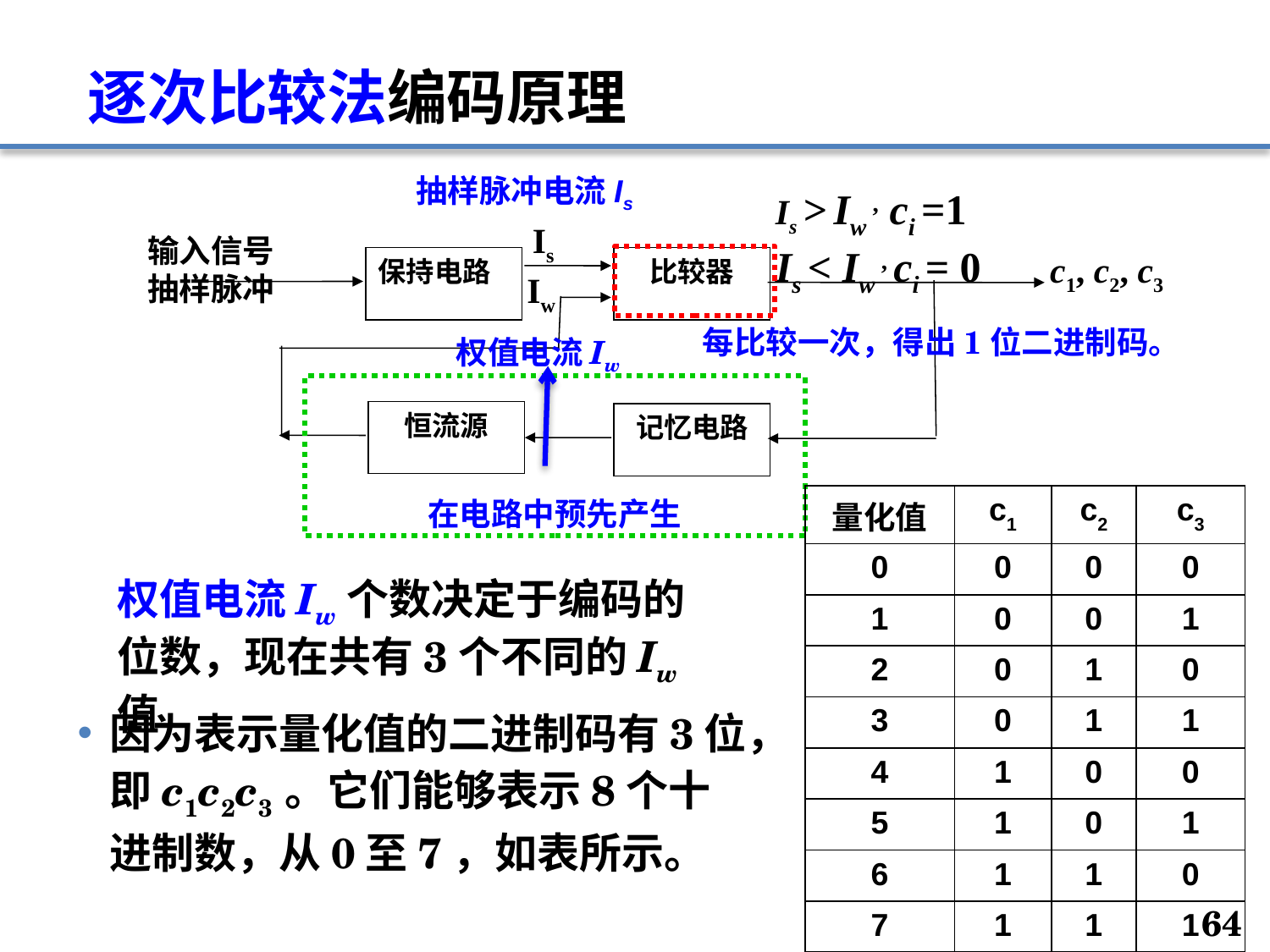

# 逐次比较法编码原理
抽样脉冲电流Is
Is > Iw ,  ci =1
Is < Iw , ci = 0
Is
输入信号
抽样脉冲
c1, c2, c3
保持电路
 Iw

恒流源

记忆电路

比较器

每比较一次，得出1位二进制码。
权值电流Iw

在电路中预先产生
| 量化值 | c1 | c2 | c3 |
| --- | --- | --- | --- |
| 0 | 0 | 0 | 0 |
| 1 | 0 | 0 | 1 |
| 2 | 0 | 1 | 0 |
| 3 | 0 | 1 | 1 |
| 4 | 1 | 0 | 0 |
| 5 | 1 | 0 | 1 |
| 6 | 1 | 1 | 0 |
| 7 | 1 | 1 | 1 |
权值电流Iw个数决定于编码的位数，现在共有3个不同的Iw值
因为表示量化值的二进制码有3位，即c1c2c3 。它们能够表示8个十进制数，从0至7，如表所示。
64